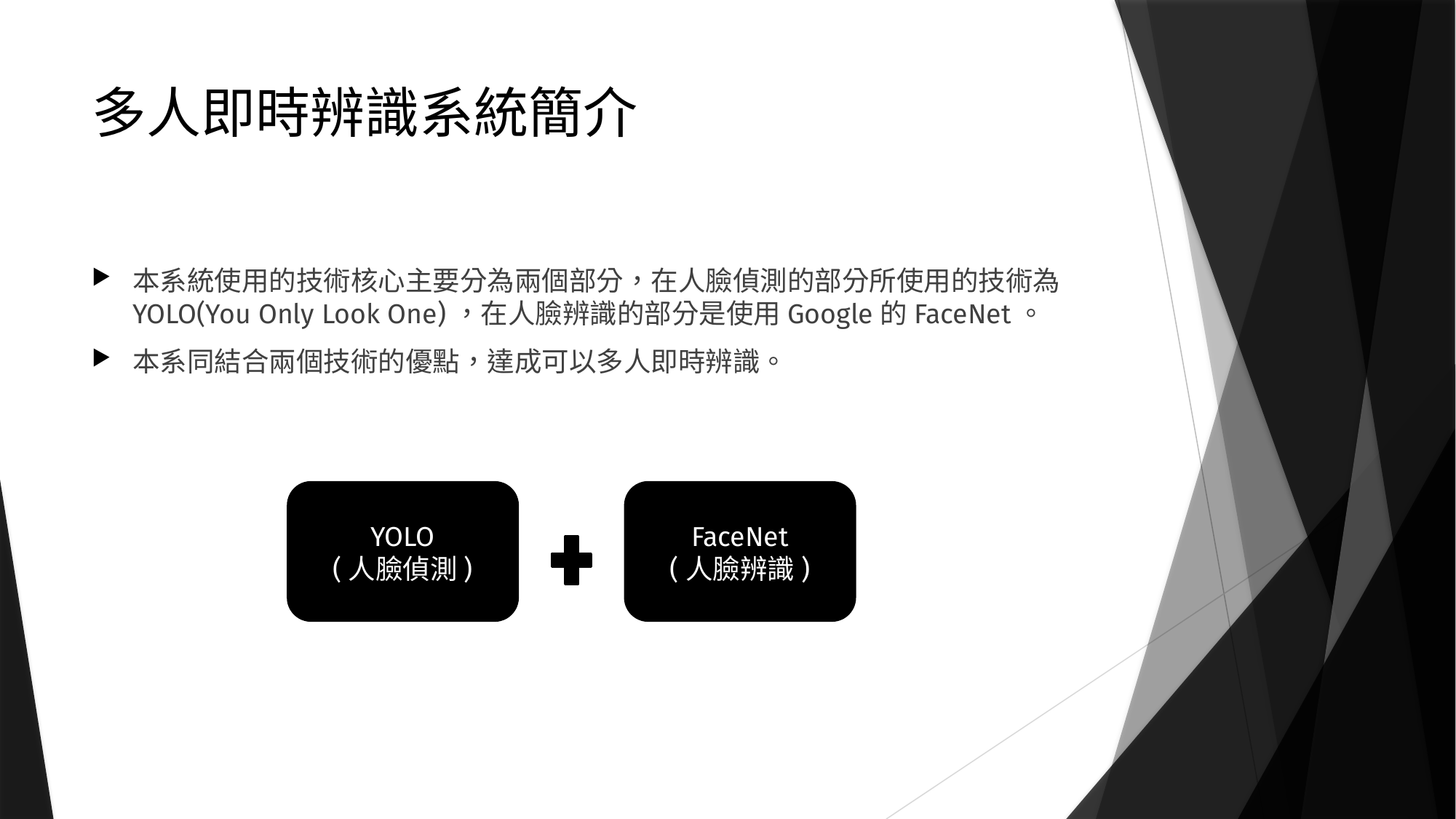

# 多人即時辨識系統簡介
本系統使用的技術核心主要分為兩個部分，在人臉偵測的部分所使用的技術為YOLO(You Only Look One)，在人臉辨識的部分是使用Google的FaceNet。
本系同結合兩個技術的優點，達成可以多人即時辨識。

YOLO
(人臉偵測)
FaceNet
(人臉辨識)